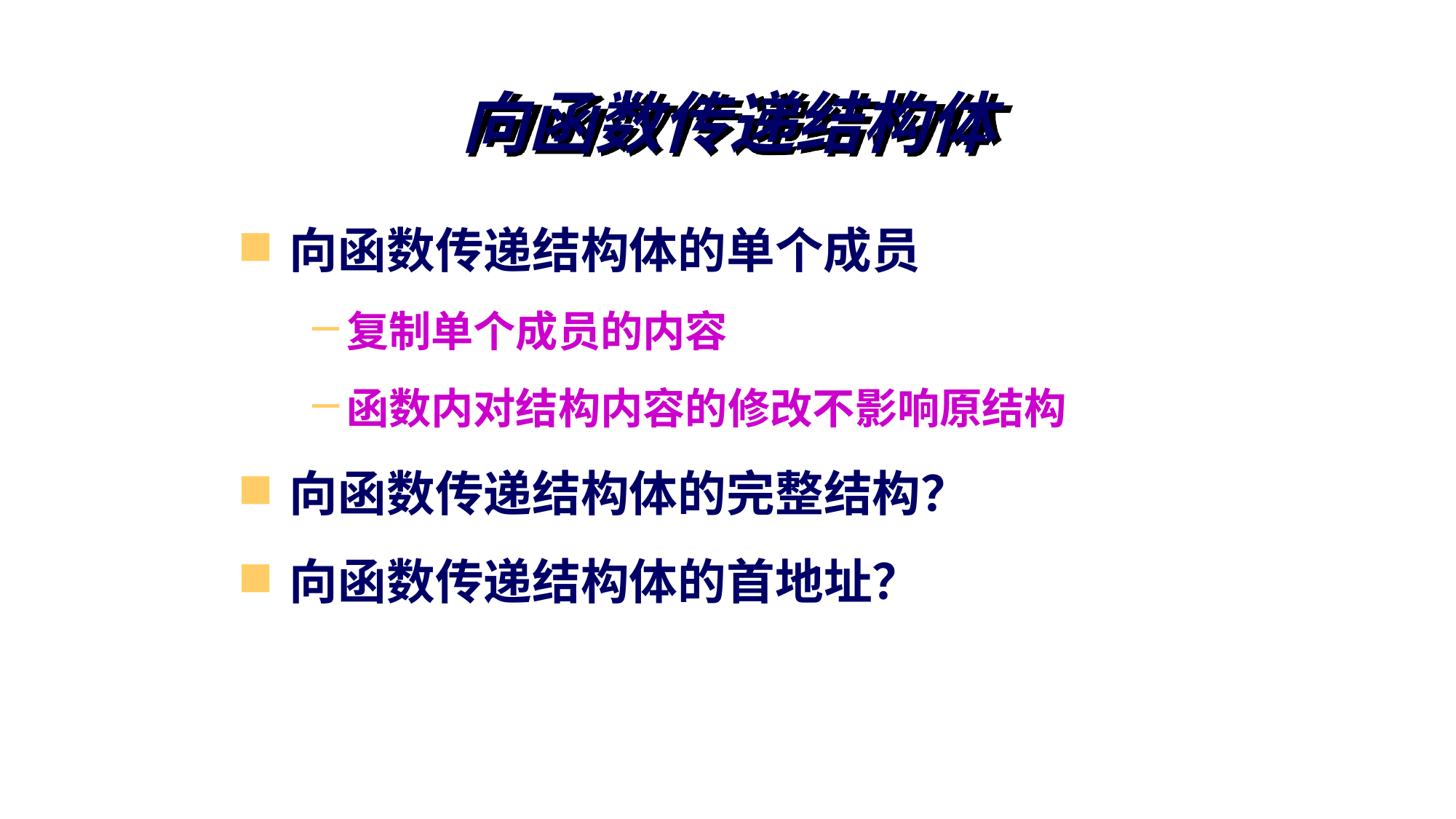

# 向函数传递结构体
向函数传递结构体的单个成员
复制单个成员的内容
函数内对结构内容的修改不影响原结构
向函数传递结构体的完整结构？
向函数传递结构体的首地址？